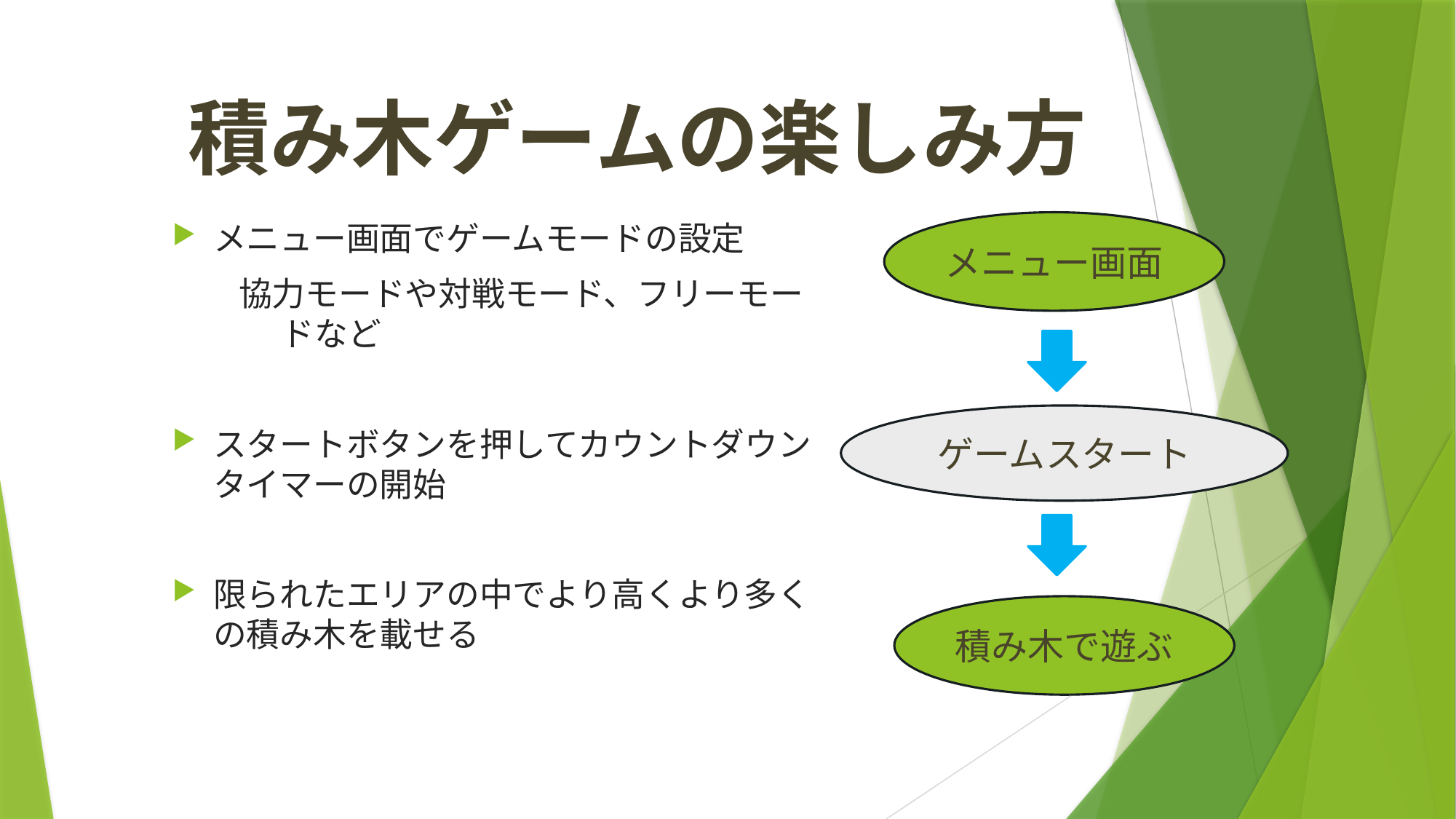

# 積み木ゲームの楽しみ方
メニュー画面でゲームモードの設定
　　協力モードや対戦モード、フリーモー	ドなど

スタートボタンを押してカウントダウンタイマーの開始

限られたエリアの中でより高くより多くの積み木を載せる

メニュー画面

ゲームスタート

積み木で遊ぶ